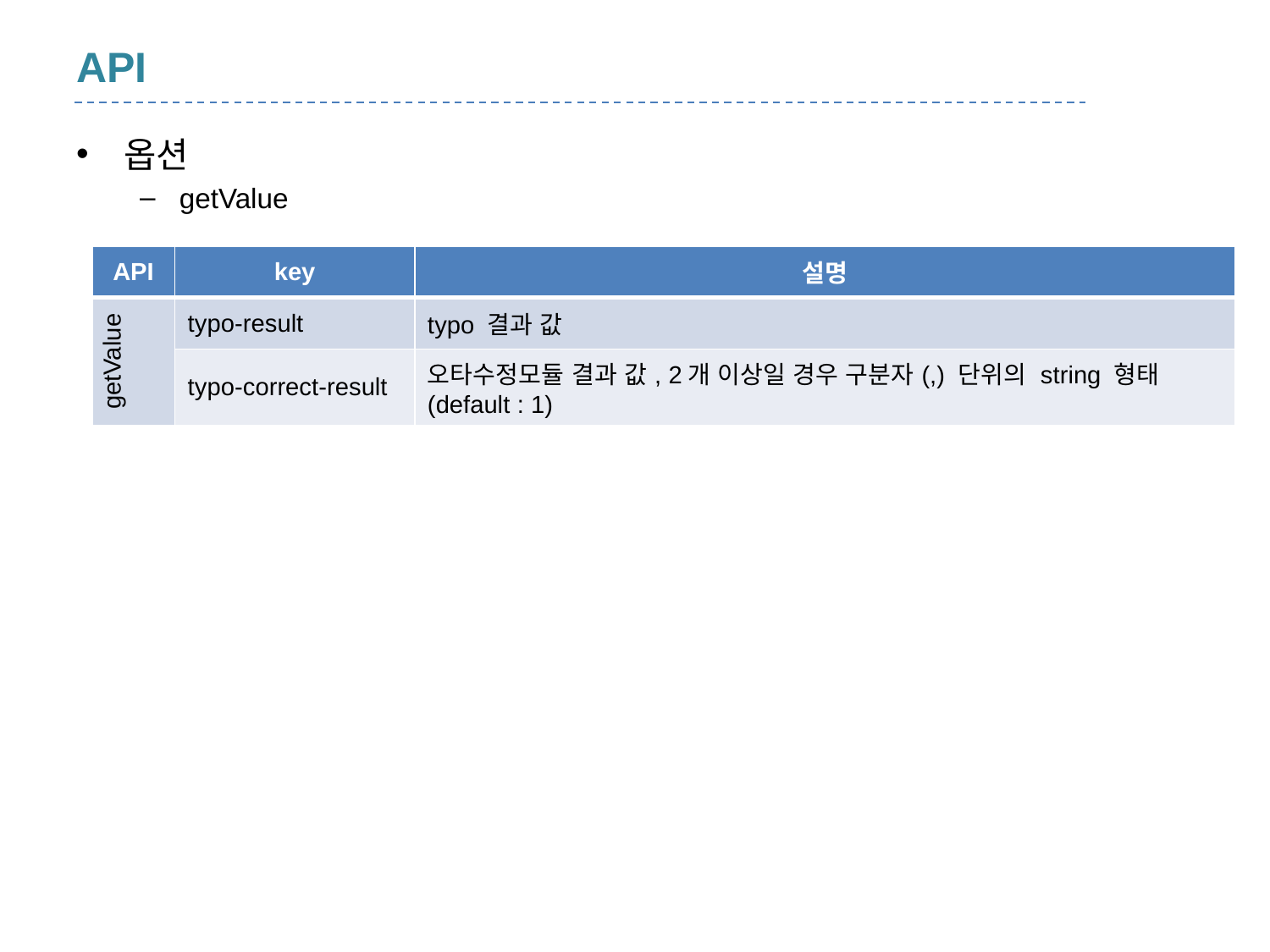

# API
옵션
getValue
| API | key | 설명 |
| --- | --- | --- |
| getValue | typo-result | typo 결과 값 |
|  | typo-correct-result | 오타수정모듈 결과 값, 2개 이상일 경우 구분자(,) 단위의 string 형태 (default : 1) |